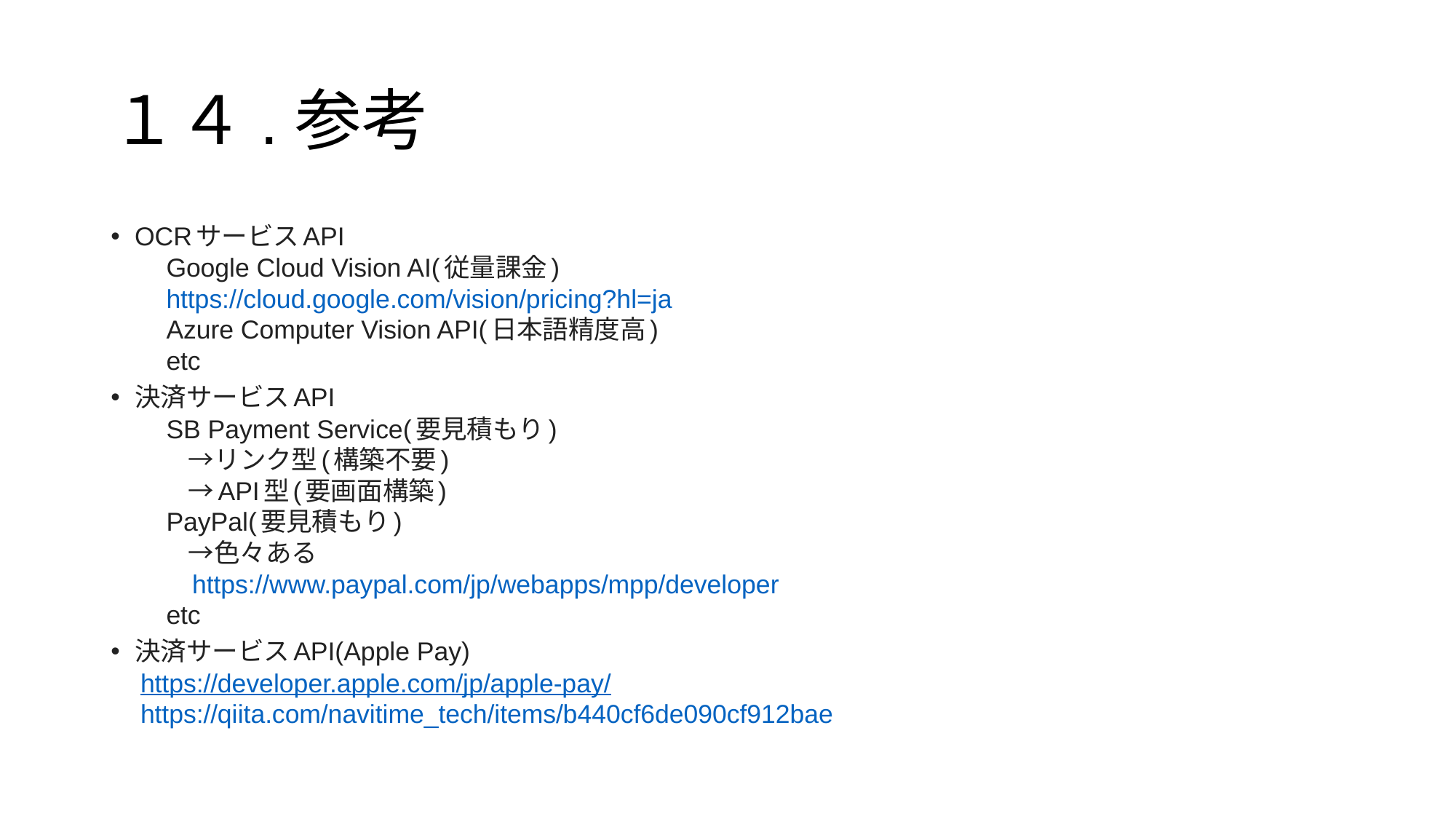

# １４.参考
OCRサービスAPI
　　Google Cloud Vision AI(従量課金)
　　https://cloud.google.com/vision/pricing?hl=ja
　　Azure Computer Vision API(日本語精度高)
　　etc
決済サービスAPI
　　SB Payment Service(要見積もり)
　　　→リンク型(構築不要)
　　　→API型(要画面構築)
　　PayPal(要見積もり)
　　　→色々ある
　　　https://www.paypal.com/jp/webapps/mpp/developer
　　etc
決済サービスAPI(Apple Pay)
　https://developer.apple.com/jp/apple-pay/
　https://qiita.com/navitime_tech/items/b440cf6de090cf912bae